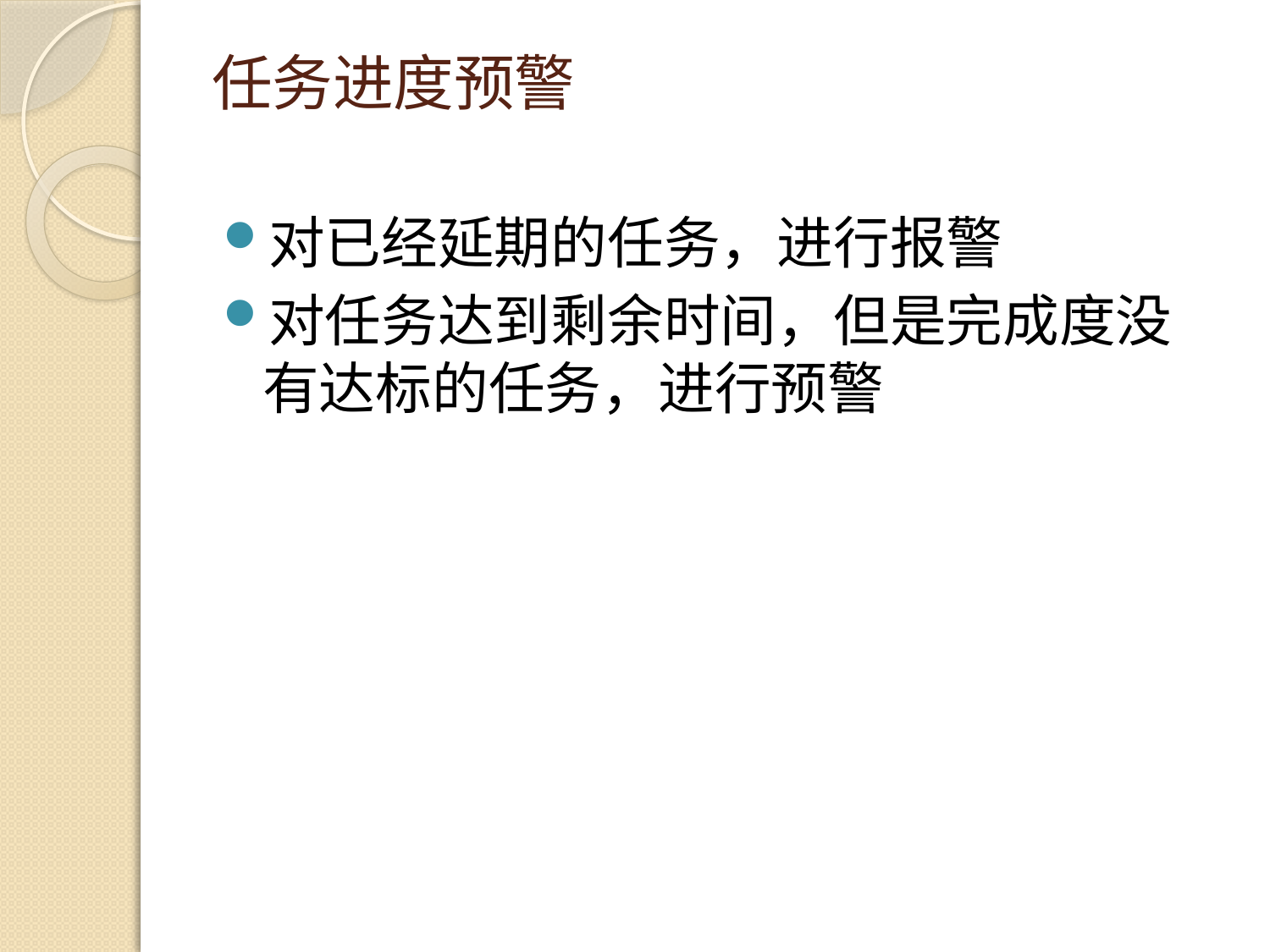

# 任务进度预警
对已经延期的任务，进行报警
对任务达到剩余时间，但是完成度没有达标的任务，进行预警